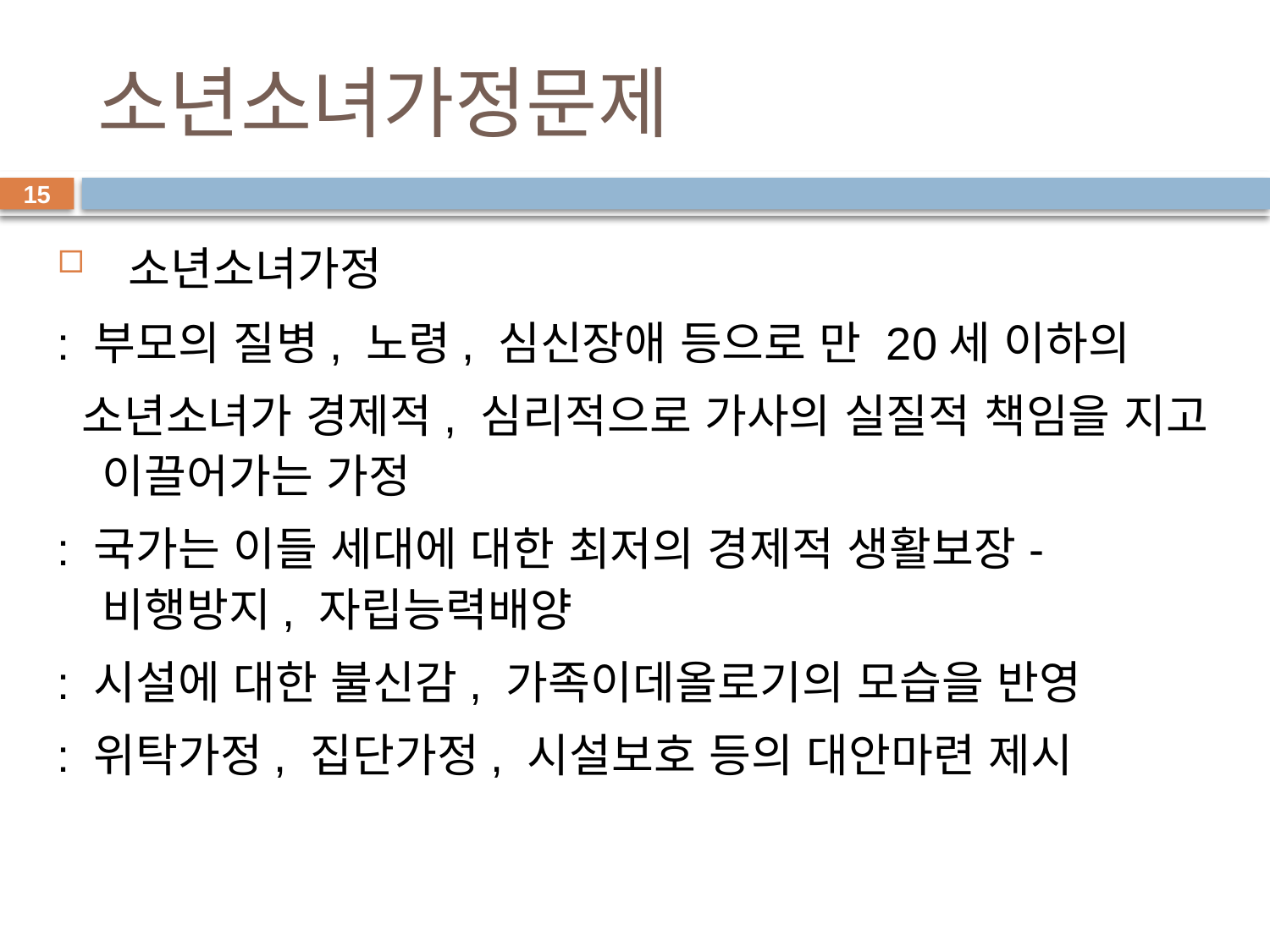

# 소년소녀가정문제
15
 소년소녀가정
: 부모의 질병, 노령, 심신장애 등으로 만 20세 이하의
 소년소녀가 경제적, 심리적으로 가사의 실질적 책임을 지고 이끌어가는 가정
: 국가는 이들 세대에 대한 최저의 경제적 생활보장-비행방지, 자립능력배양
: 시설에 대한 불신감, 가족이데올로기의 모습을 반영
: 위탁가정, 집단가정, 시설보호 등의 대안마련 제시